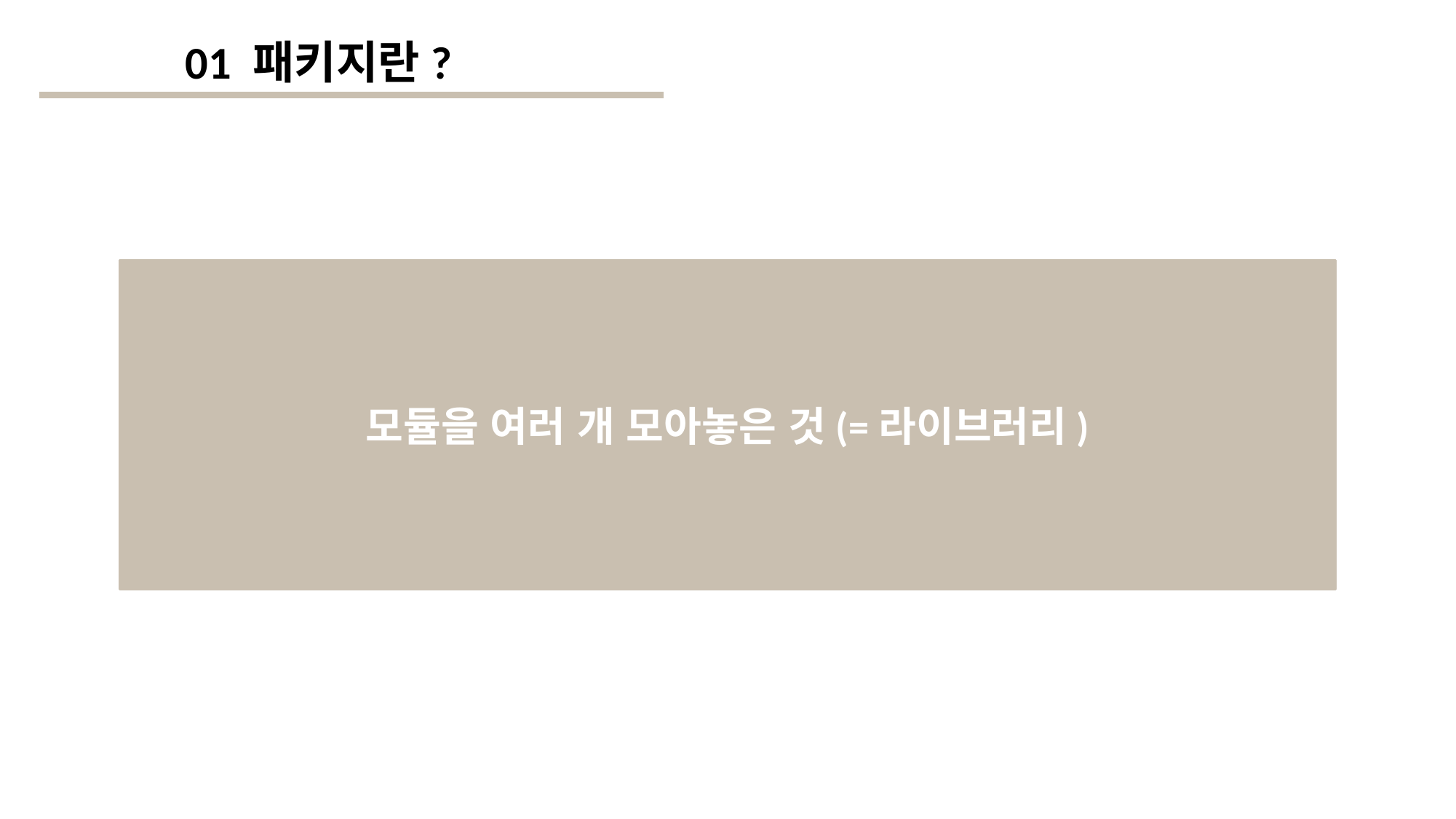

01 패키지란?
모듈을 여러 개 모아놓은 것(=라이브러리)